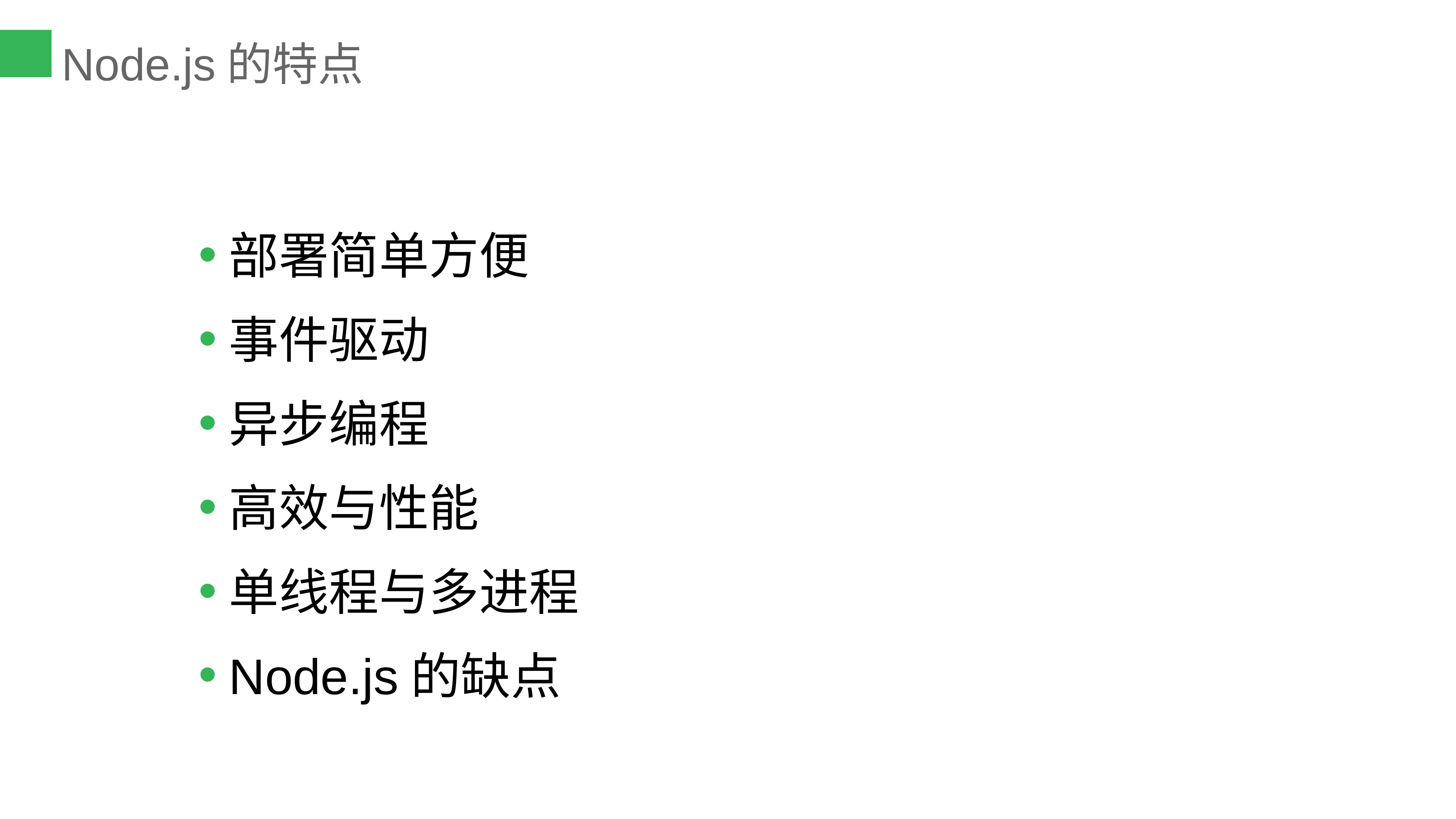

# Node.js的特点

部署简单方便
事件驱动
异步编程
高效与性能
单线程与多进程
Node.js的缺点